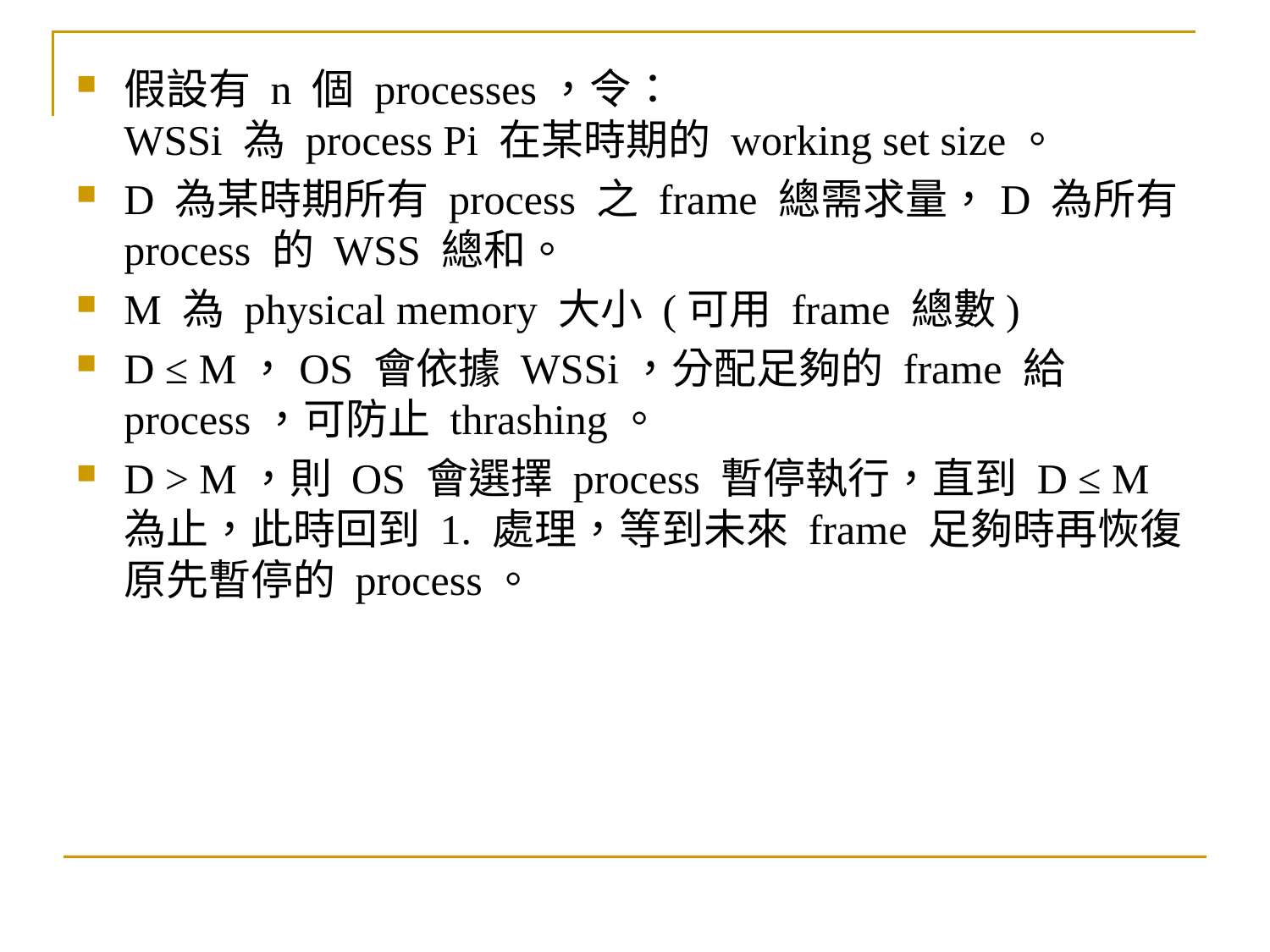

假設有 n 個 processes，令：
WSSi 為 process Pi 在某時期的 working set size。
D 為某時期所有 process 之 frame 總需求量，D 為所有 process 的 WSS 總和。
M 為 physical memory 大小 (可用 frame 總數)
D ≤ M，OS 會依據 WSSi，分配足夠的 frame 給 process，可防止 thrashing。
D > M，則 OS 會選擇 process 暫停執行，直到 D ≤ M 為止，此時回到 1. 處理，等到未來 frame 足夠時再恢復原先暫停的 process。